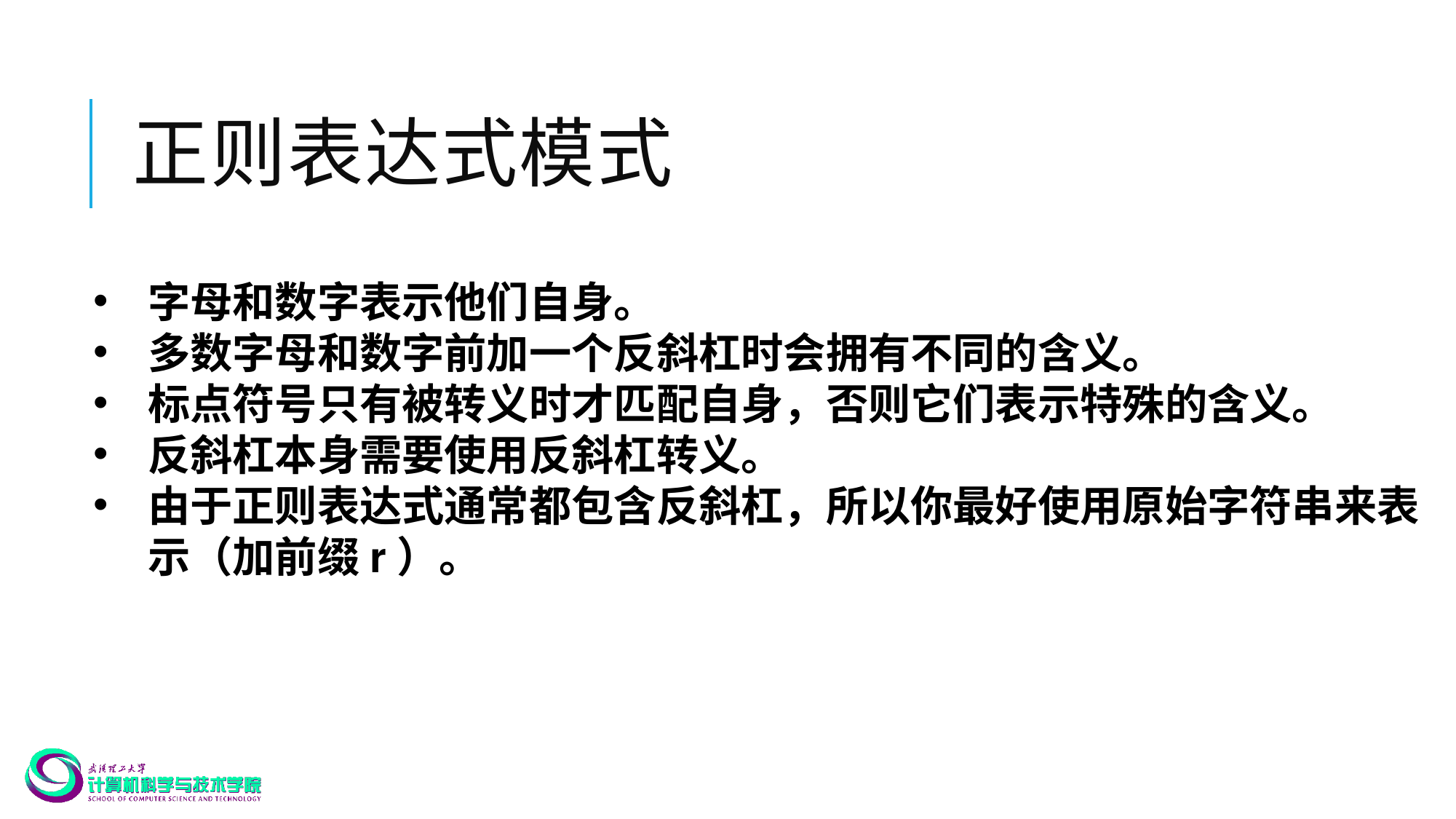

# 正则表达式模式
字母和数字表示他们自身。
多数字母和数字前加一个反斜杠时会拥有不同的含义。
标点符号只有被转义时才匹配自身，否则它们表示特殊的含义。
反斜杠本身需要使用反斜杠转义。
由于正则表达式通常都包含反斜杠，所以你最好使用原始字符串来表示（加前缀r）。